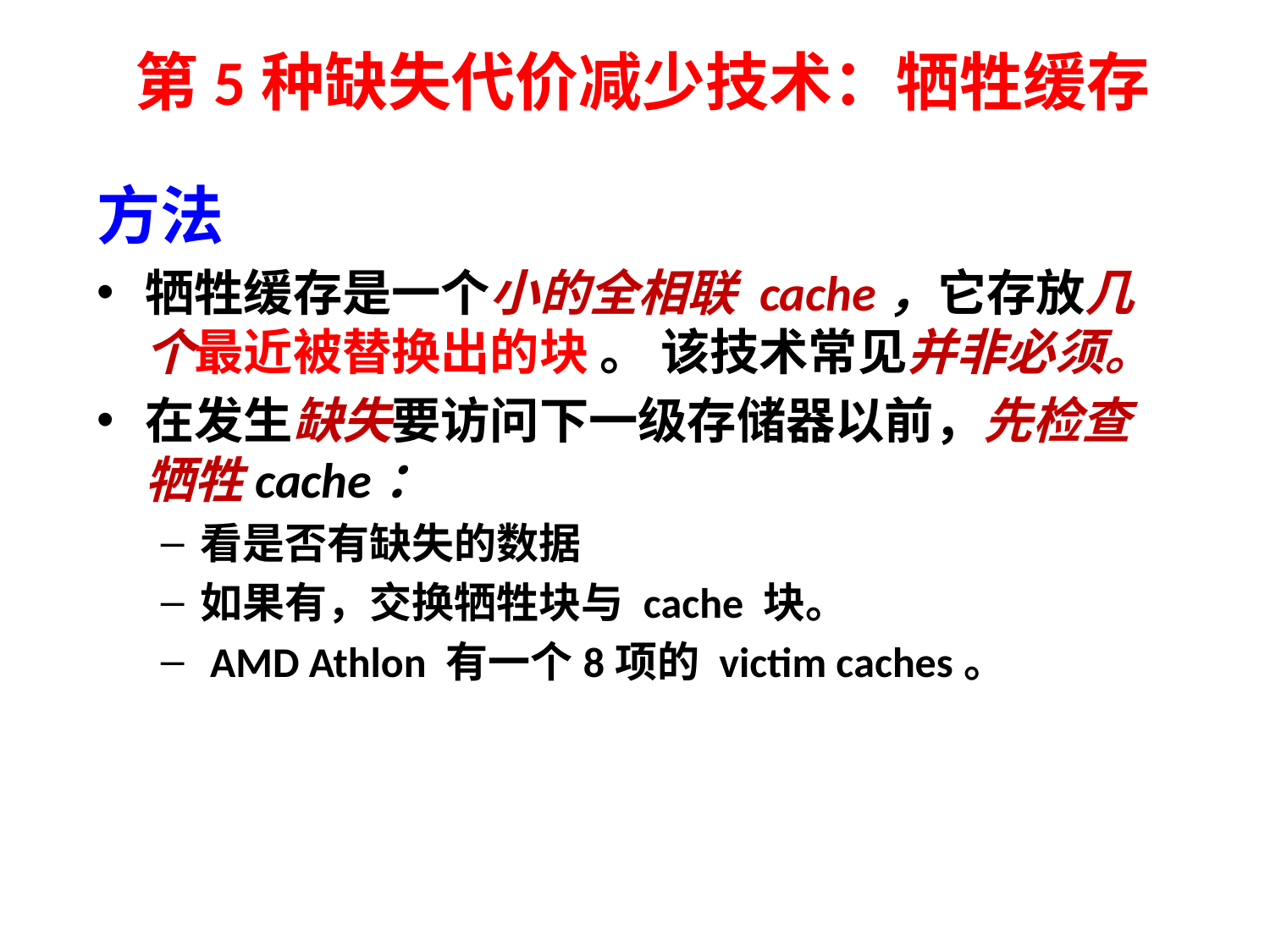

# 第5种缺失代价减少技术：牺牲缓存
方法
牺牲缓存是一个小的全相联 cache，它存放几个最近被替换出的块 。 该技术常见并非必须。
在发生缺失要访问下一级存储器以前，先检查牺牲cache：
看是否有缺失的数据
如果有，交换牺牲块与 cache 块。
 AMD Athlon 有一个8项的 victim caches。
55